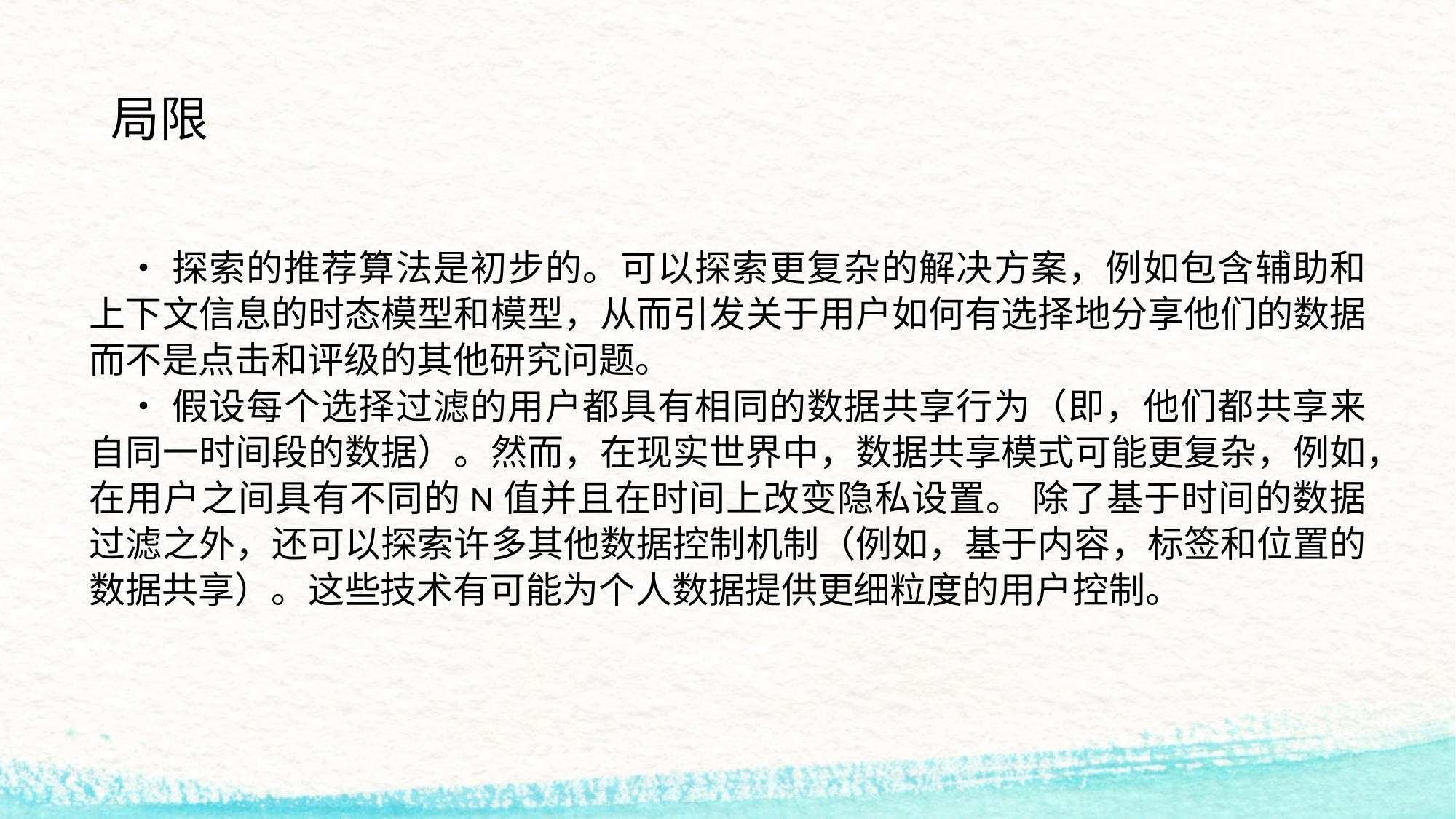

局限
•探索的推荐算法是初步的。可以探索更复杂的解决方案，例如包含辅助和上下文信息的时态模型和模型，从而引发关于用户如何有选择地分享他们的数据而不是点击和评级的其他研究问题。
•假设每个选择过滤的用户都具有相同的数据共享行为（即，他们都共享来自同一时间段的数据）。然而，在现实世界中，数据共享模式可能更复杂，例如，在用户之间具有不同的N值并且在时间上改变隐私设置。 除了基于时间的数据过滤之外，还可以探索许多其他数据控制机制（例如，基于内容，标签和位置的数据共享）。这些技术有可能为个人数据提供更细粒度的用户控制。